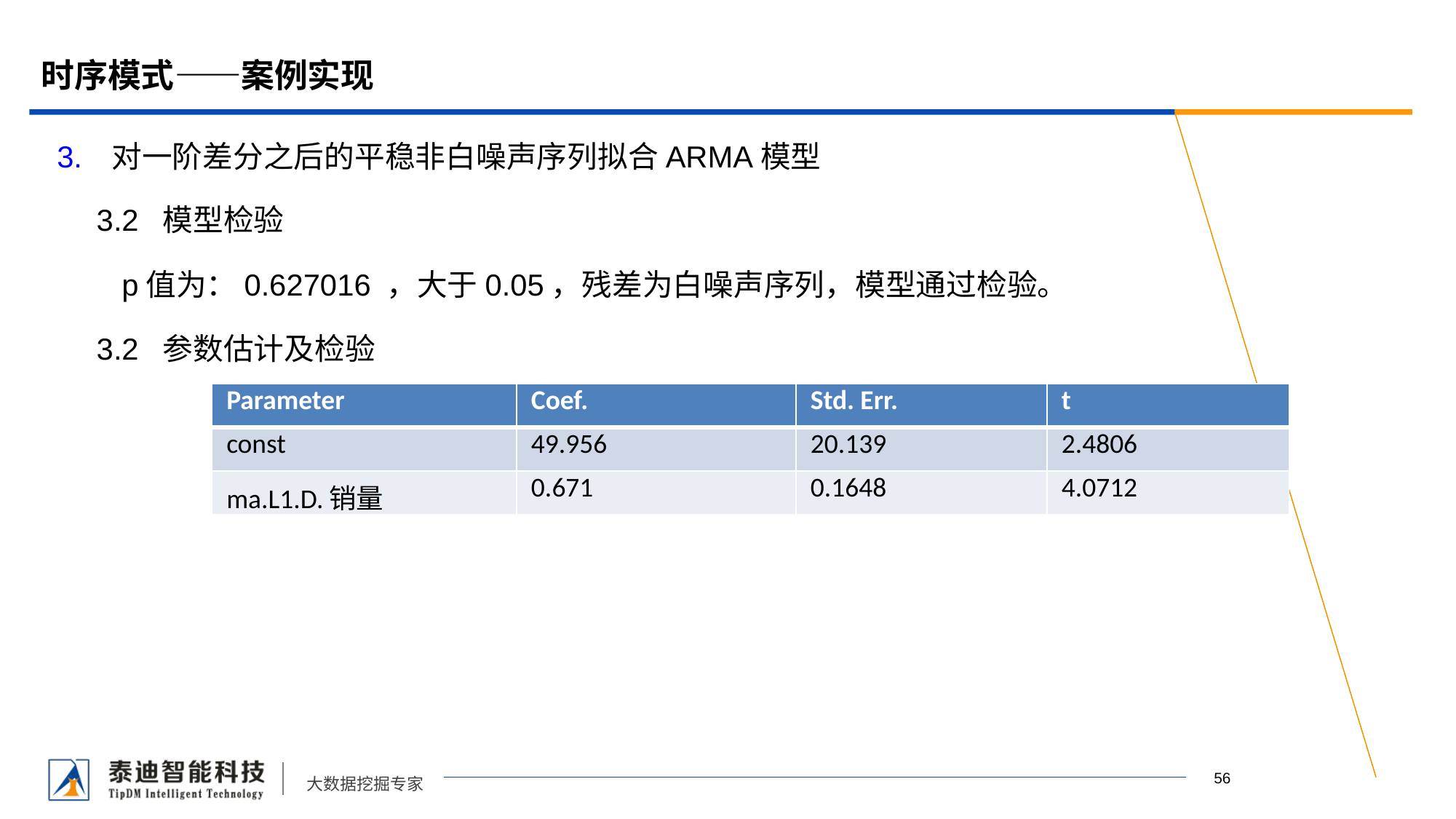

# 时序模式——案例实现

对一阶差分之后的平稳非白噪声序列拟合ARMA模型

3.2  模型检验
   p值为：0.627016 ，大于0.05，残差为白噪声序列，模型通过检验。
3.2  参数估计及检验
| Parameter | Coef. | Std. Err. | t |
| --- | --- | --- | --- |
| const | 49.956 | 20.139 | 2.4806 |
| ma.L1.D.销量 | 0.671 | 0.1648 | 4.0712 |